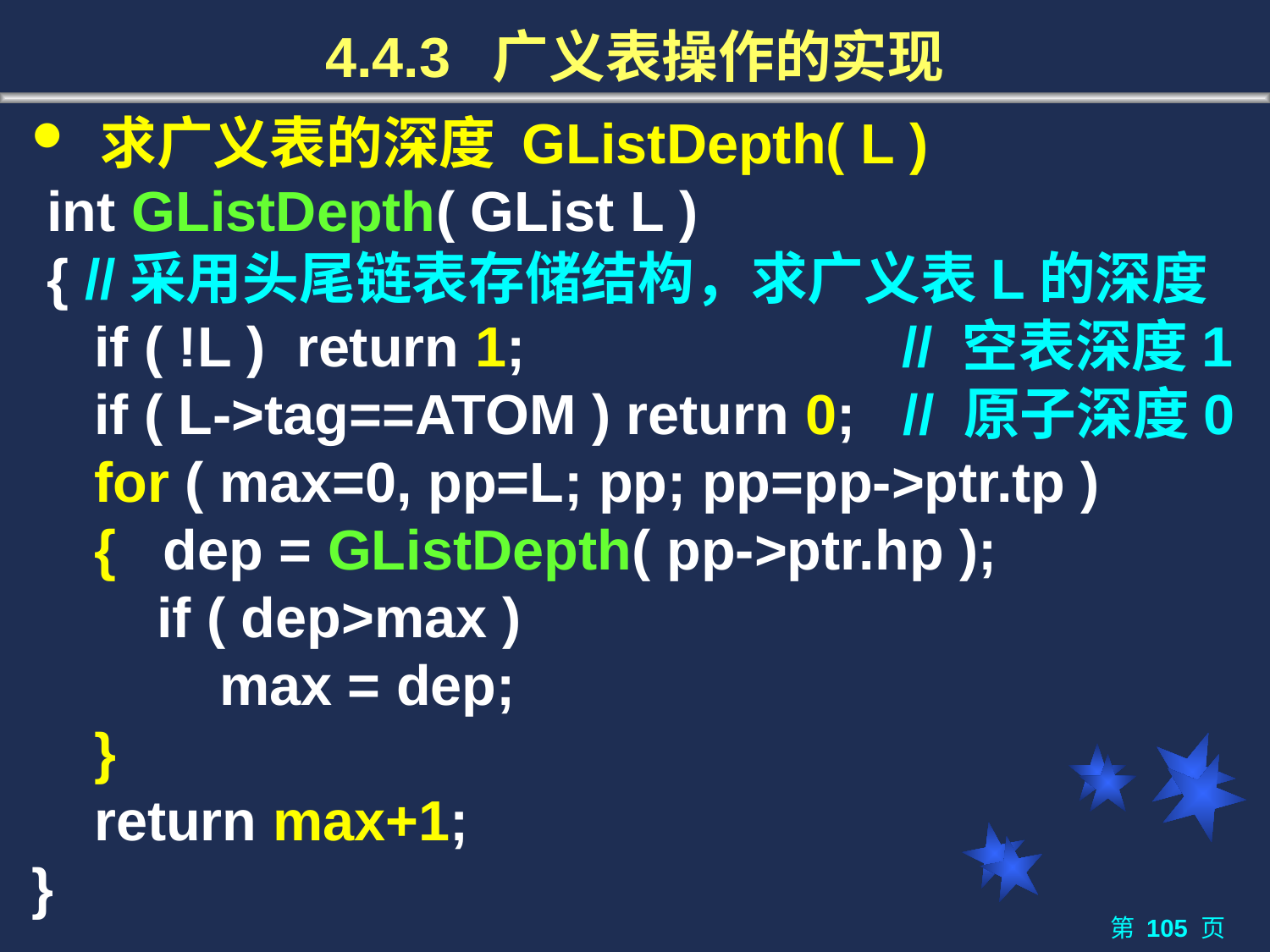

4.4.3  广义表操作的实现
 求广义表的深度 GListDepth( L )
 int GListDepth( GList L )
 { //采用头尾链表存储结构，求广义表L的深度
    if ( !L )  return 1;                        // 空表深度1
    if ( L->tag==ATOM ) return 0;   // 原子深度0
    for ( max=0, pp=L; pp; pp=pp->ptr.tp )
    {   dep = GListDepth( pp->ptr.hp );
        if ( dep>max )
            max = dep;
    }
    return max+1;
}
第 105 页